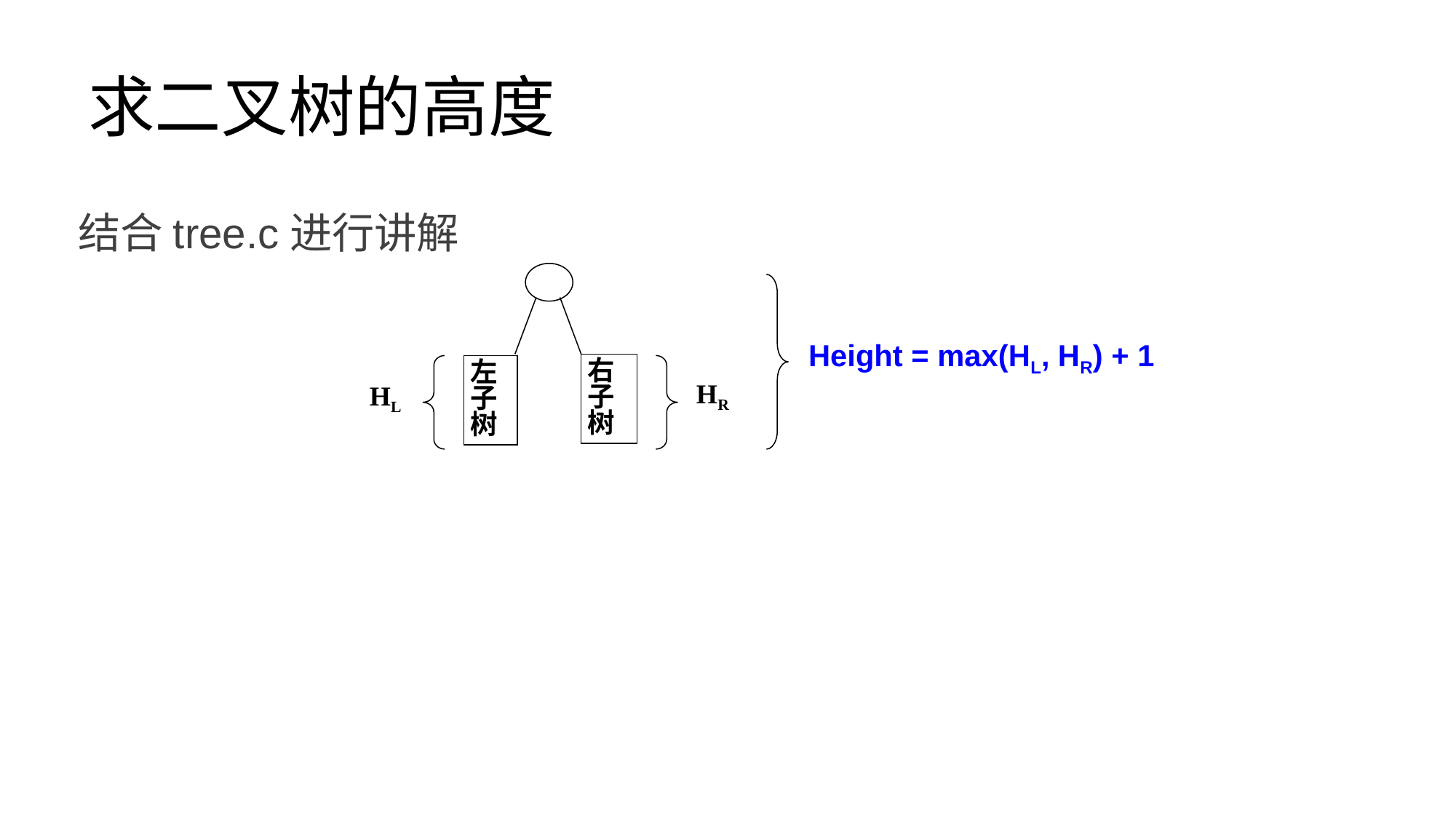

# 求二叉树的高度
结合tree.c进行讲解

Height = max(HL, HR) + 1
右子树

左子树

HR
HL